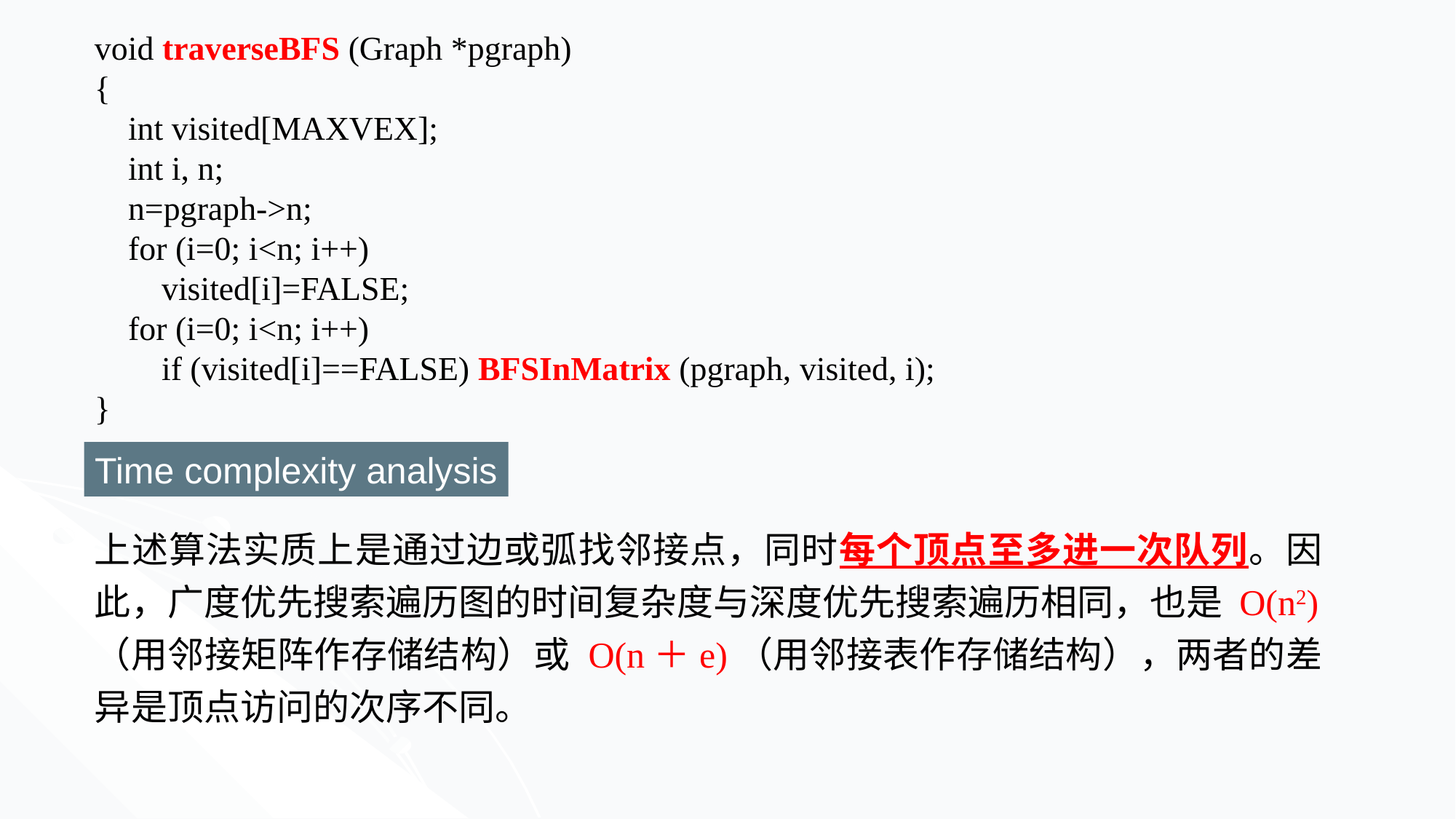

void traverseBFS (Graph *pgraph)
{
    int visited[MAXVEX];
    int i, n;
    n=pgraph->n;
    for (i=0; i<n; i++)
        visited[i]=FALSE;
    for (i=0; i<n; i++)
        if (visited[i]==FALSE) BFSInMatrix (pgraph, visited, i);
}
Time complexity analysis
上述算法实质上是通过边或弧找邻接点，同时每个顶点至多进一次队列。因此，广度优先搜索遍历图的时间复杂度与深度优先搜索遍历相同，也是 O(n2)（用邻接矩阵作存储结构）或 O(n＋e)（用邻接表作存储结构），两者的差异是顶点访问的次序不同。